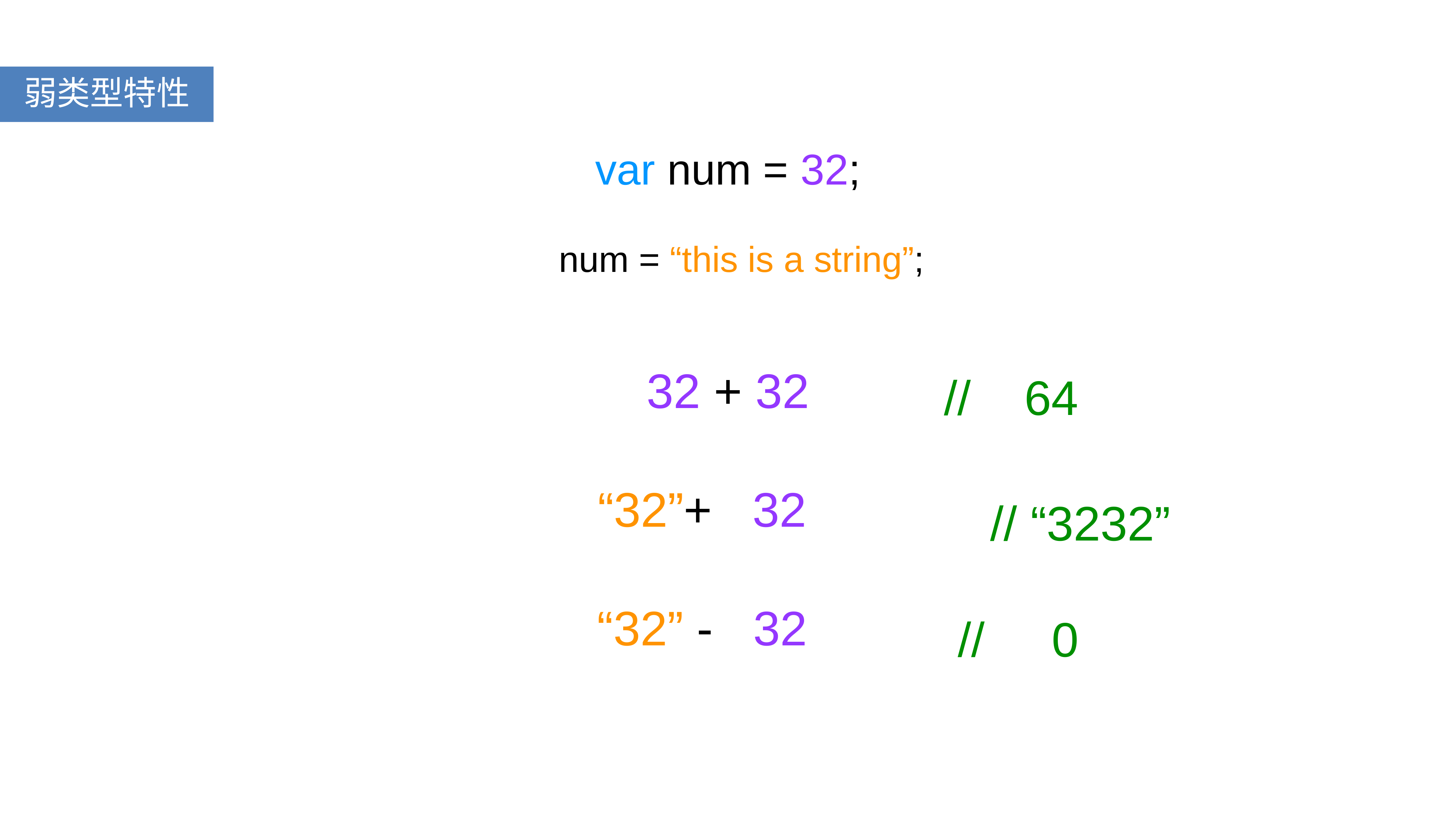

弱类型特性
var num = 32;
num = “this is a string”;
32 + 32
//    64
“32”+   32
 // “3232”
“32” -   32
//     0